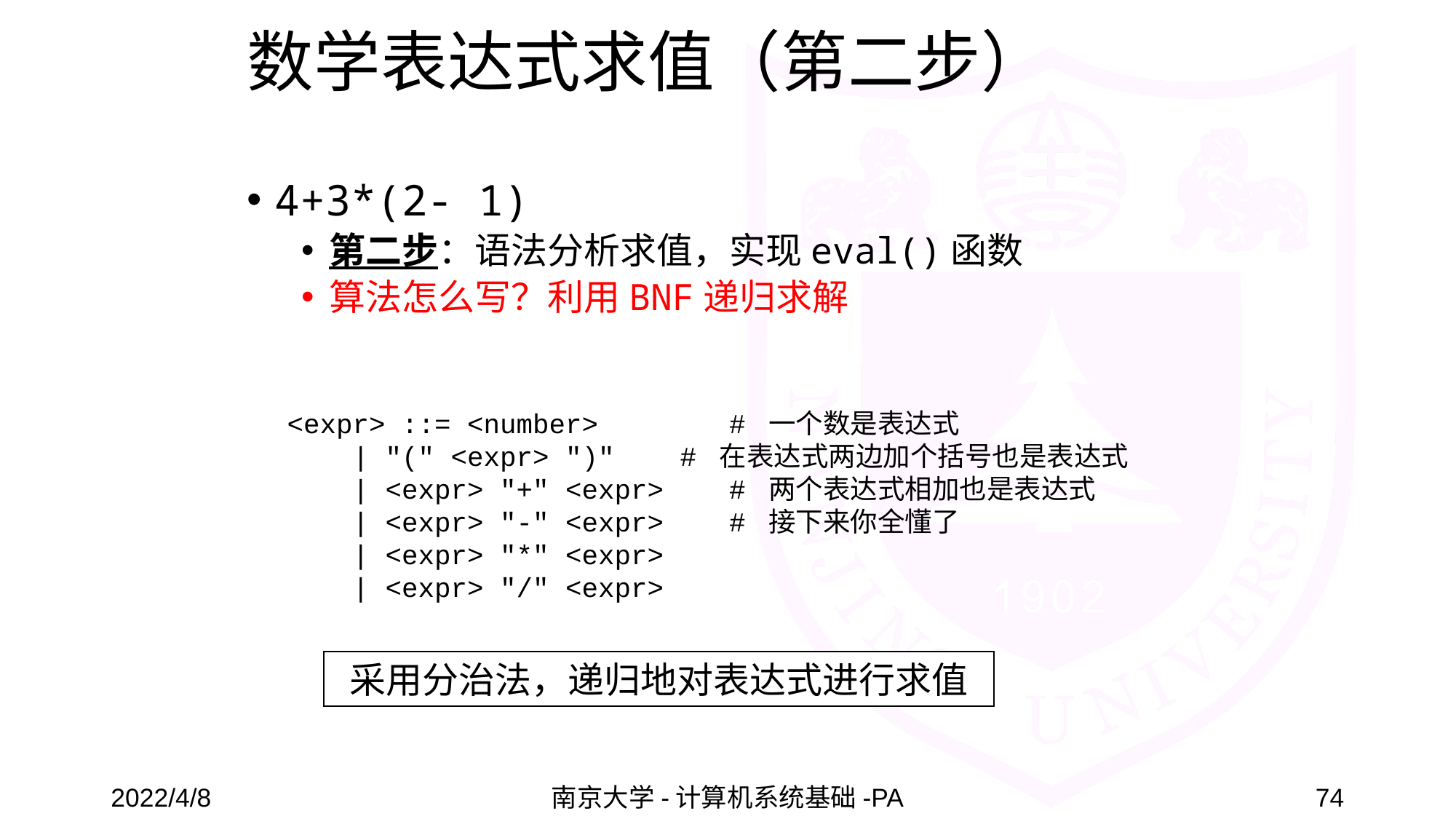

# 数学表达式求值（第二步）
4+3*(2- 1)
第二步：语法分析求值，实现eval()函数
算法怎么写？利用BNF递归求解
<expr> ::= <number>        # 一个数是表达式
    | "(" <expr> ")"    # 在表达式两边加个括号也是表达式
    | <expr> "+" <expr>    # 两个表达式相加也是表达式
    | <expr> "-" <expr>    # 接下来你全懂了
    | <expr> "*" <expr>
    | <expr> "/" <expr>
采用分治法，递归地对表达式进行求值
2022/4/8
南京大学-计算机系统基础-PA
74